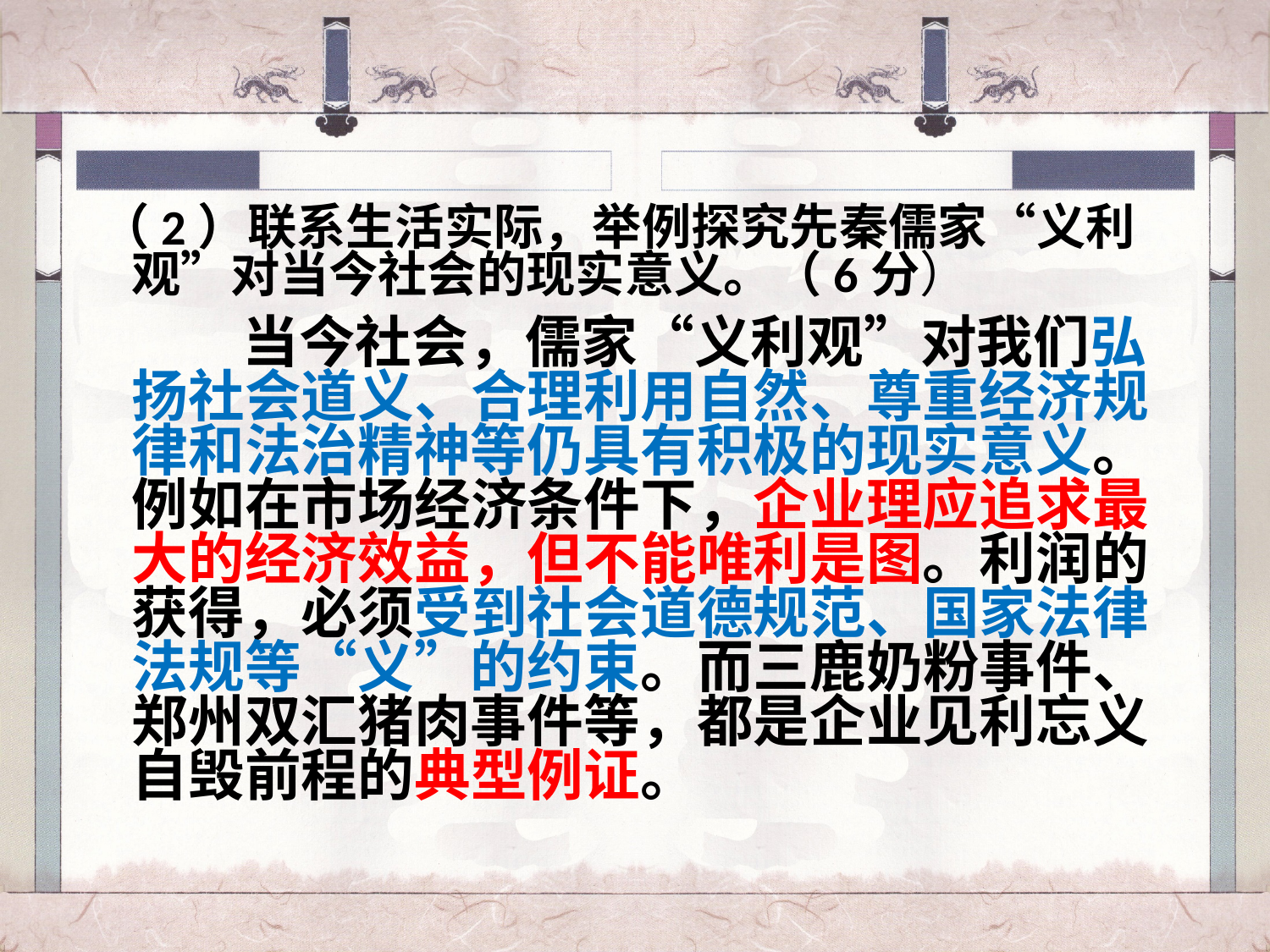

（2）联系生活实际，举例探究先秦儒家“义利观”对当今社会的现实意义。（6分）
          当今社会，儒家“义利观”对我们弘扬社会道义、合理利用自然、尊重经济规律和法治精神等仍具有积极的现实意义。例如在市场经济条件下，企业理应追求最大的经济效益，但不能唯利是图。利润的获得，必须受到社会道德规范、国家法律法规等“义”的约束。而三鹿奶粉事件、郑州双汇猪肉事件等，都是企业见利忘义自毁前程的典型例证。